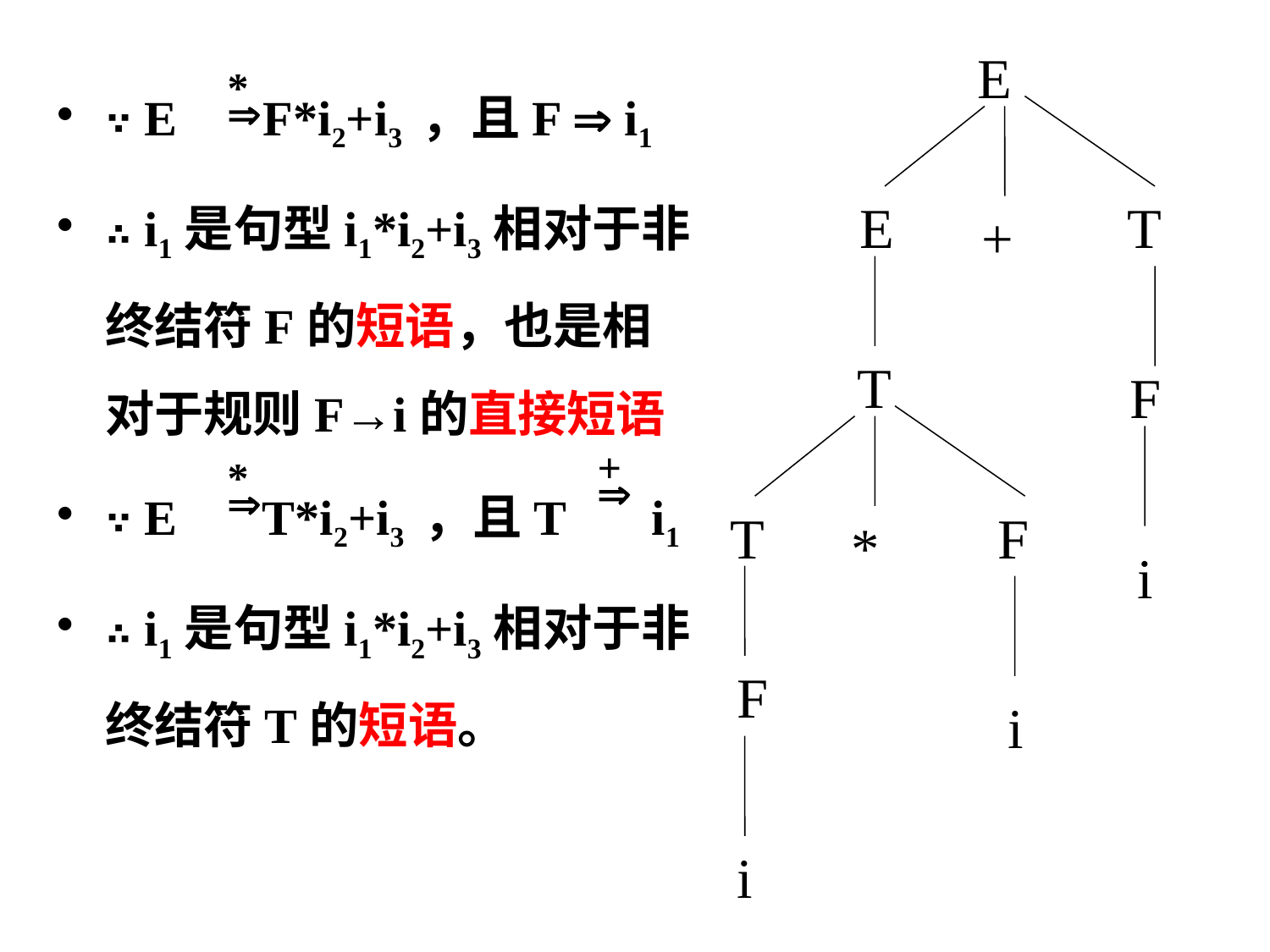

E

   E
T
 +

T
   F

   T
F
 *
i

F
i

i
∵ E       F*i2+i3 ，且F ⇒ i1
∴ i1是句型i1*i2+i3相对于非终结符F的短语，也是相对于规则F→i的直接短语
∵ E       T*i2+i3 ，且T       i1
∴ i1是句型i1*i2+i3相对于非终结符T的短语。
*
⇒
+
⇒
*
⇒